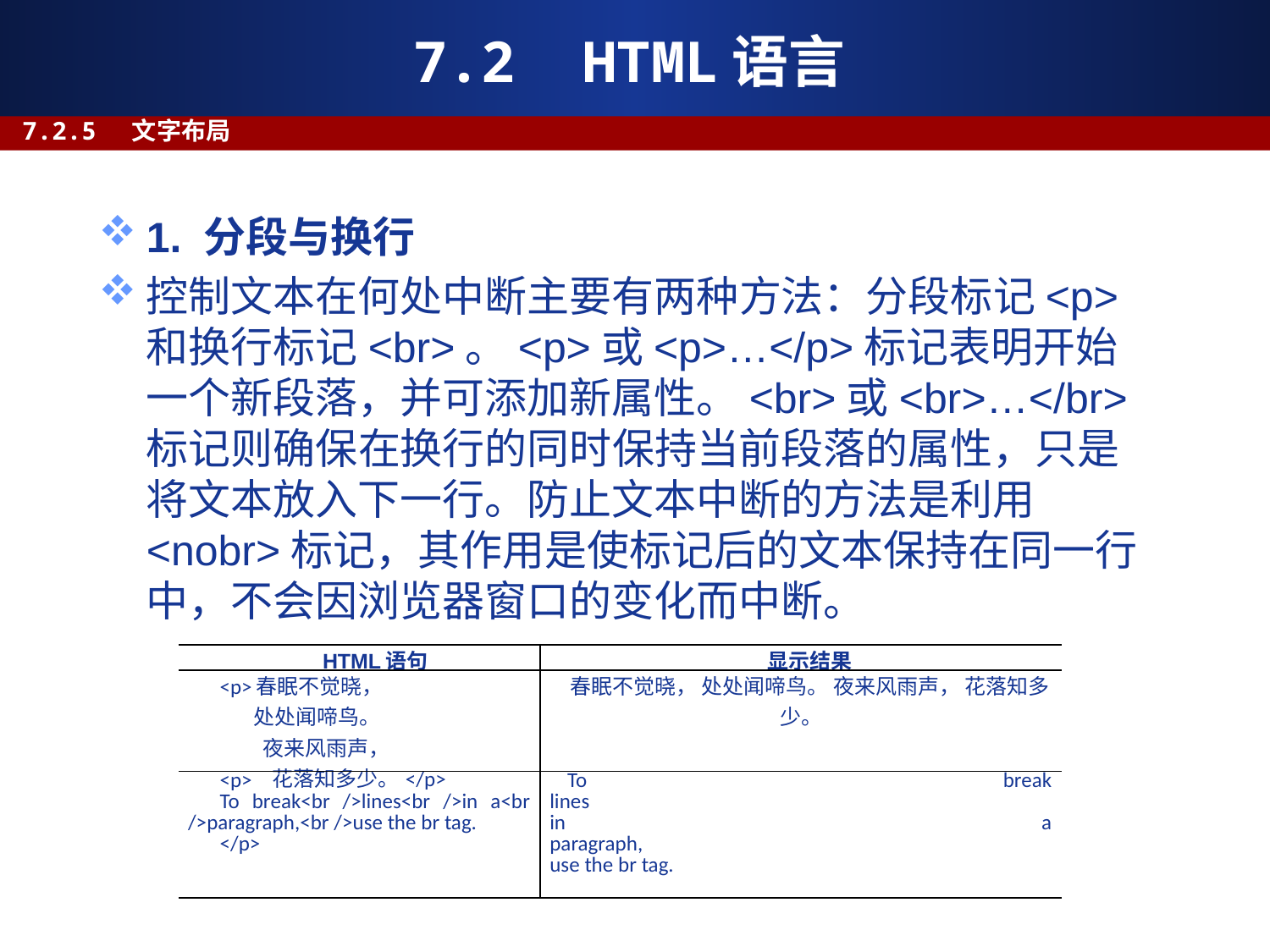

# 7.2  HTML语言
7.2.5  文字布局
1. 分段与换行
控制文本在何处中断主要有两种方法：分段标记<p>和换行标记<br>。<p>或<p>…</p>标记表明开始一个新段落，并可添加新属性。<br>或<br>…</br>标记则确保在换行的同时保持当前段落的属性，只是将文本放入下一行。防止文本中断的方法是利用<nobr>标记，其作用是使标记后的文本保持在同一行中，不会因浏览器窗口的变化而中断。
| HTML语句 | 显示结果 |
| --- | --- |
| <p>春眠不觉晓， 处处闻啼鸟。 夜来风雨声， 花落知多少。</p> | 春眠不觉晓， 处处闻啼鸟。 夜来风雨声， 花落知多少。 |
| <p> To break<br />lines<br />in a<br />paragraph,<br />use the br tag. </p> | To break lines in a paragraph, use the br tag. |